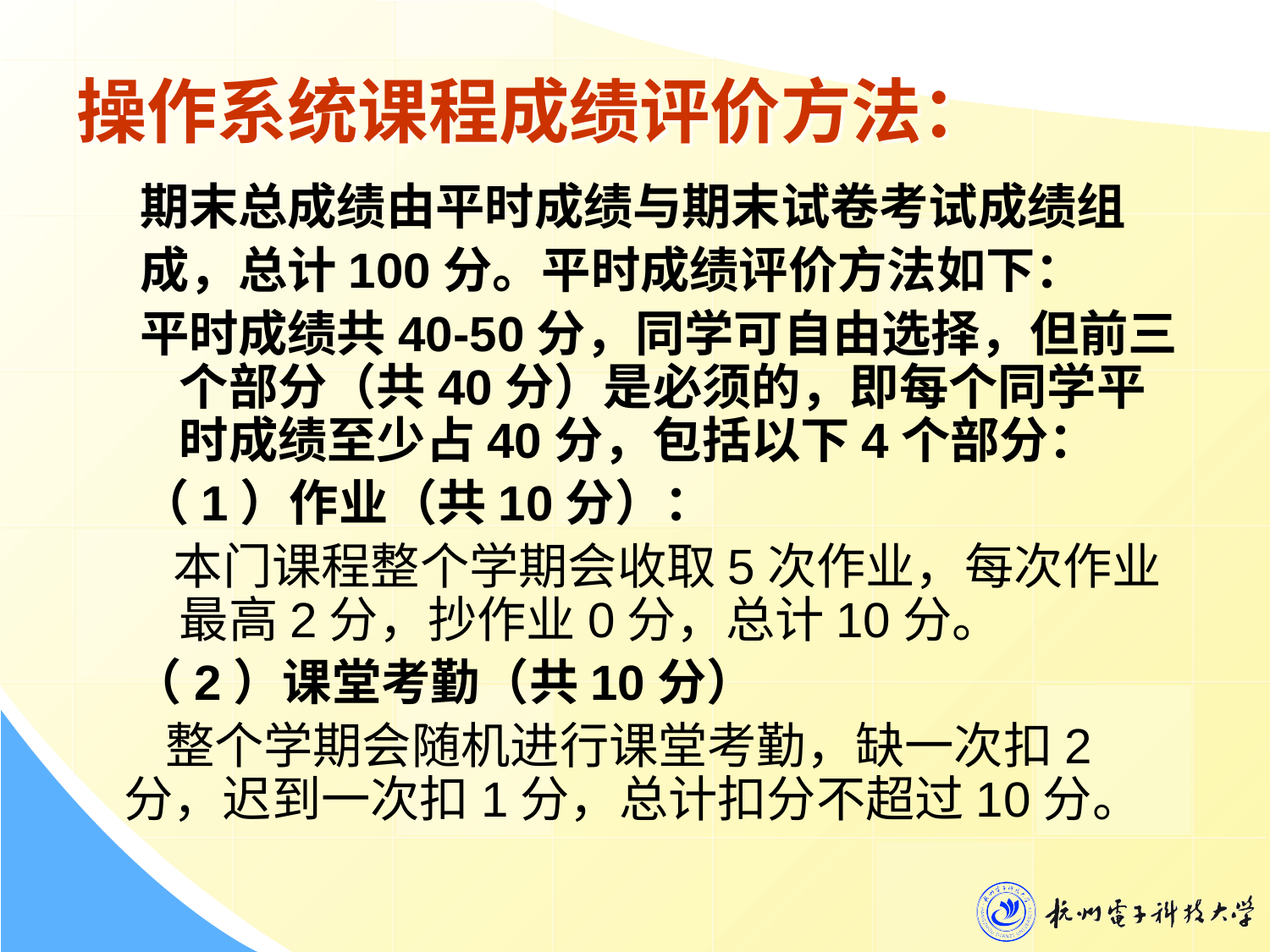

# 操作系统课程成绩评价方法：
期末总成绩由平时成绩与期末试卷考试成绩组
成，总计100分。平时成绩评价方法如下：
平时成绩共40-50分，同学可自由选择，但前三个部分（共40分）是必须的，即每个同学平时成绩至少占40分，包括以下4个部分：
（1）作业（共10分）：
  本门课程整个学期会收取5次作业，每次作业最高2分，抄作业0分，总计10分。
    （2）课堂考勤（共10分）
       整个学期会随机进行课堂考勤，缺一次扣2分，迟到一次扣1分，总计扣分不超过10分。